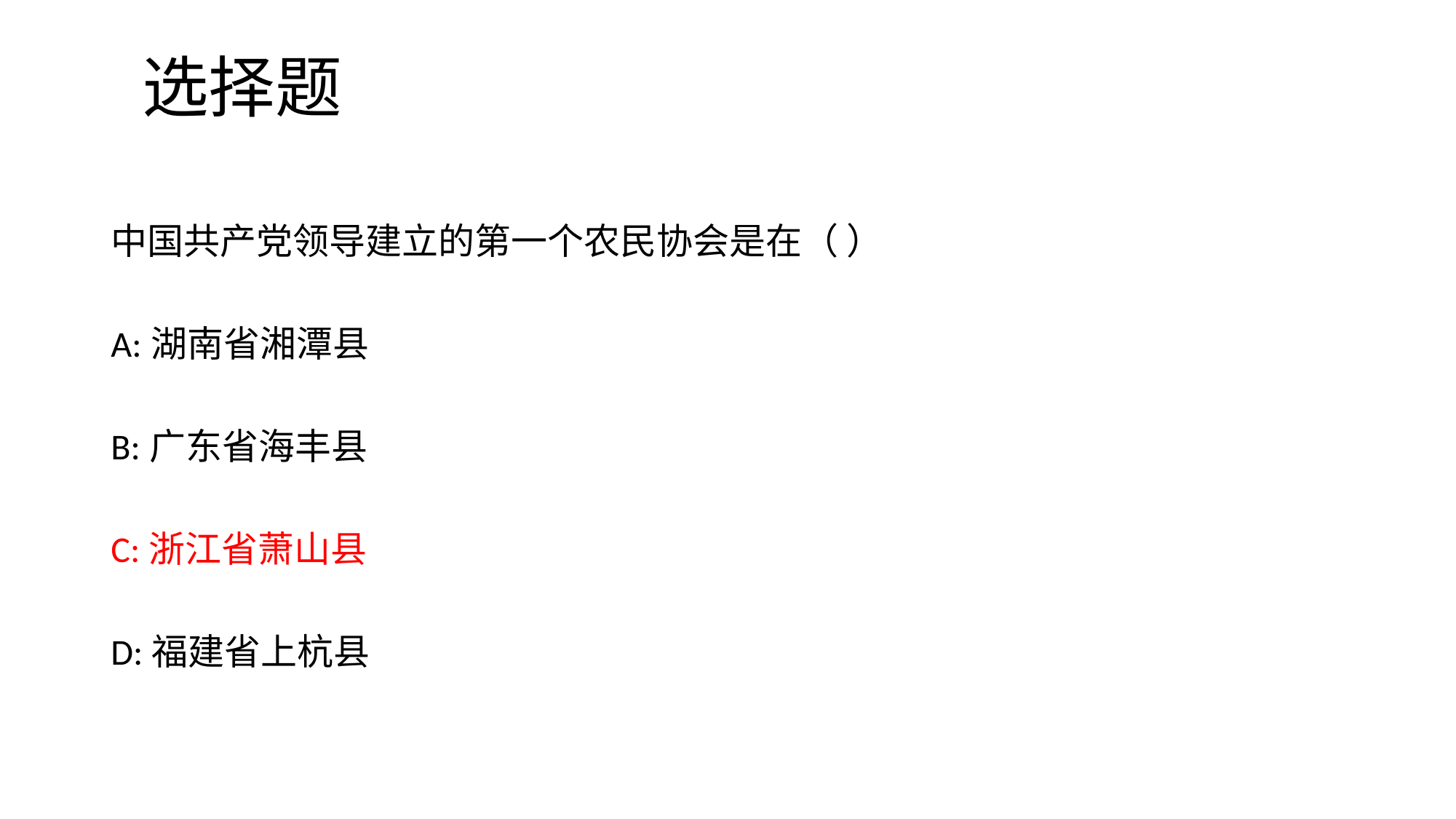

# 选择题
中国共产党领导建立的第一个农民协会是在（ ）
A:湖南省湘潭县
B:广东省海丰县
C:浙江省萧山县
D:福建省上杭县